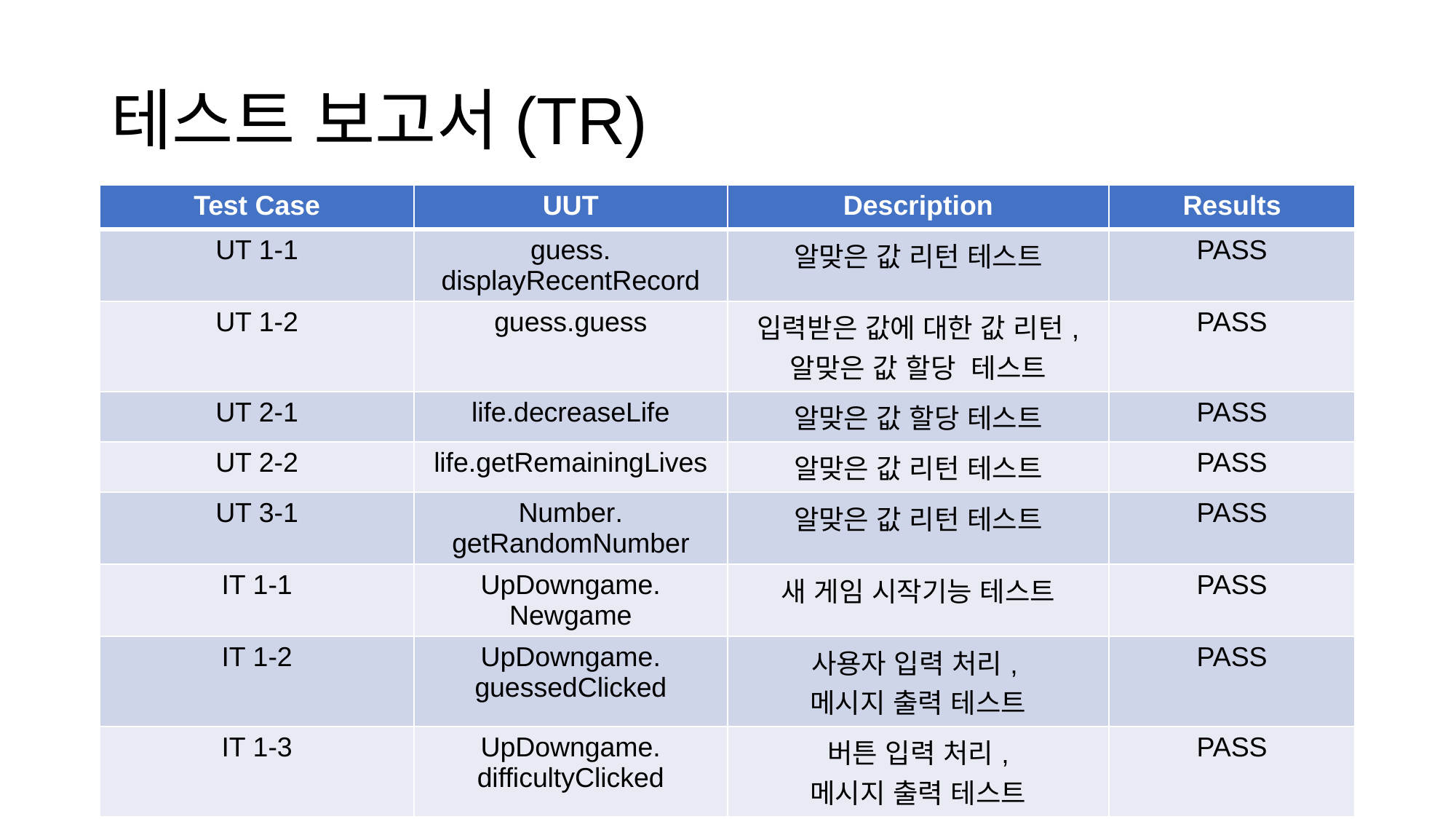

# 테스트 보고서(TR)
| Test Case | UUT | Description | Results |
| --- | --- | --- | --- |
| UT 1-1 | guess. displayRecentRecord | 알맞은 값 리턴 테스트 | PASS |
| UT 1-2 | guess.guess | 입력받은 값에 대한 값 리턴, 알맞은 값 할당  테스트 | PASS |
| UT 2-1 | life.decreaseLife | 알맞은 값 할당 테스트 | PASS |
| UT 2-2 | life.getRemainingLives | 알맞은 값 리턴 테스트 | PASS |
| UT 3-1 | Number. getRandomNumber | 알맞은 값 리턴 테스트 | PASS |
| IT 1-1 | UpDowngame. Newgame | 새 게임 시작기능 테스트 | PASS |
| IT 1-2 | UpDowngame. guessedClicked | 사용자 입력 처리,  메시지 출력 테스트 | PASS |
| IT 1-3 | UpDowngame. difficultyClicked | 버튼 입력 처리, 메시지 출력 테스트 | PASS |